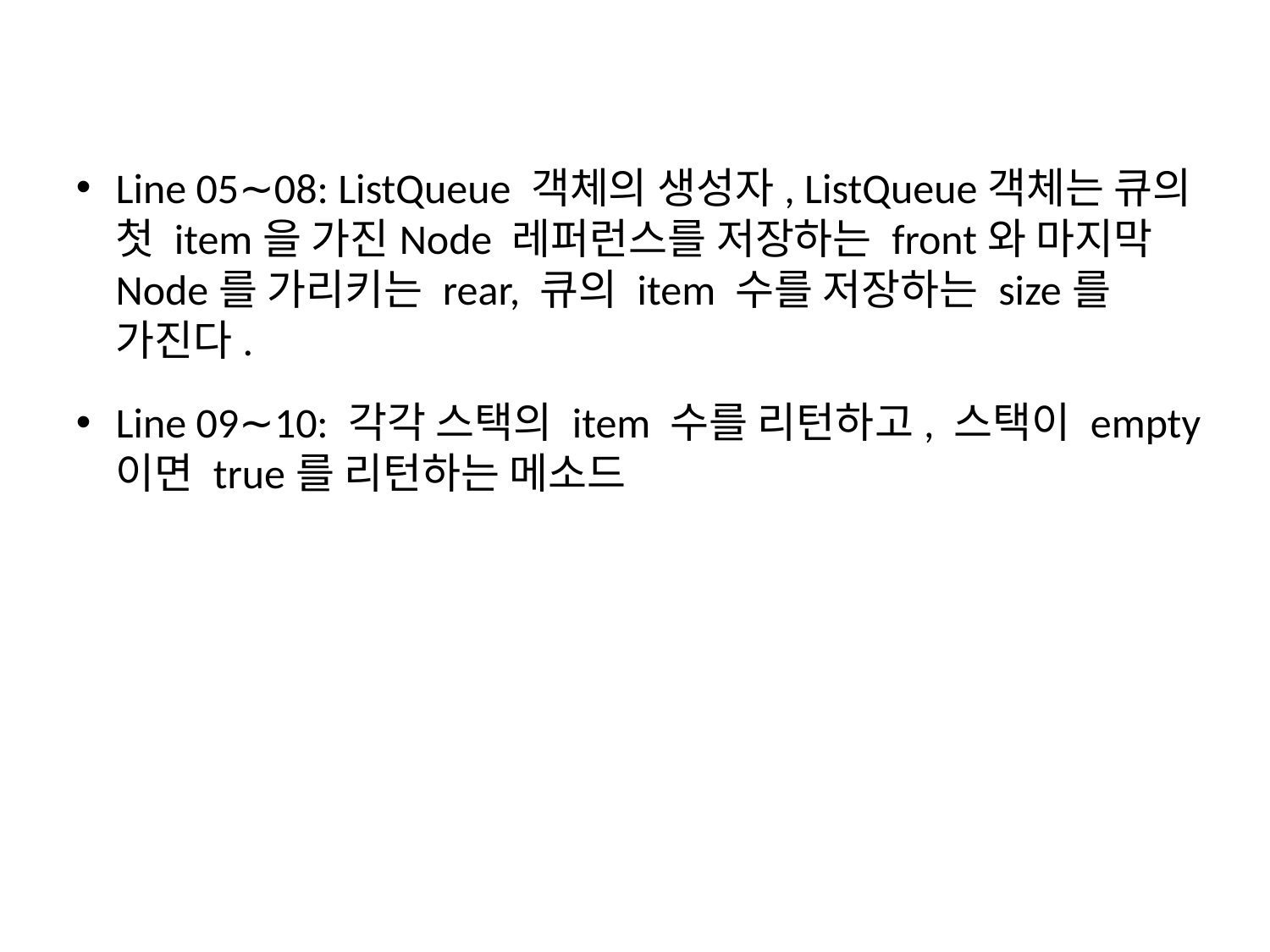

Line 05∼08: ListQueue 객체의 생성자, ListQueue객체는 큐의 첫 item을 가진Node 레퍼런스를 저장하는 front와 마지막 Node를 가리키는 rear, 큐의 item 수를 저장하는 size를 가진다.
Line 09∼10: 각각 스택의 item 수를 리턴하고, 스택이 empty이면 true를 리턴하는 메소드